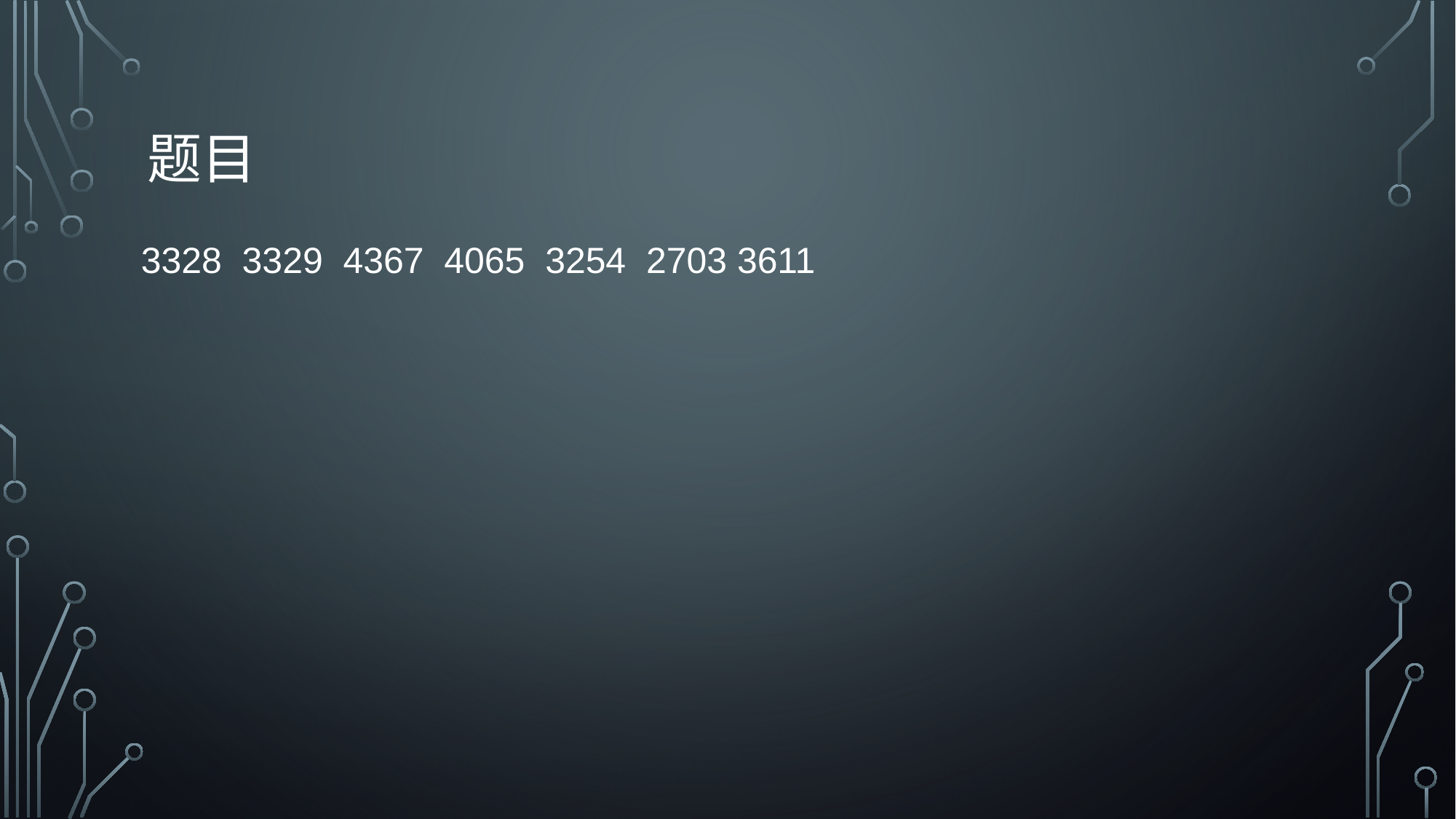

# 题目
3328  3329  4367  4065  3254  2703 3611